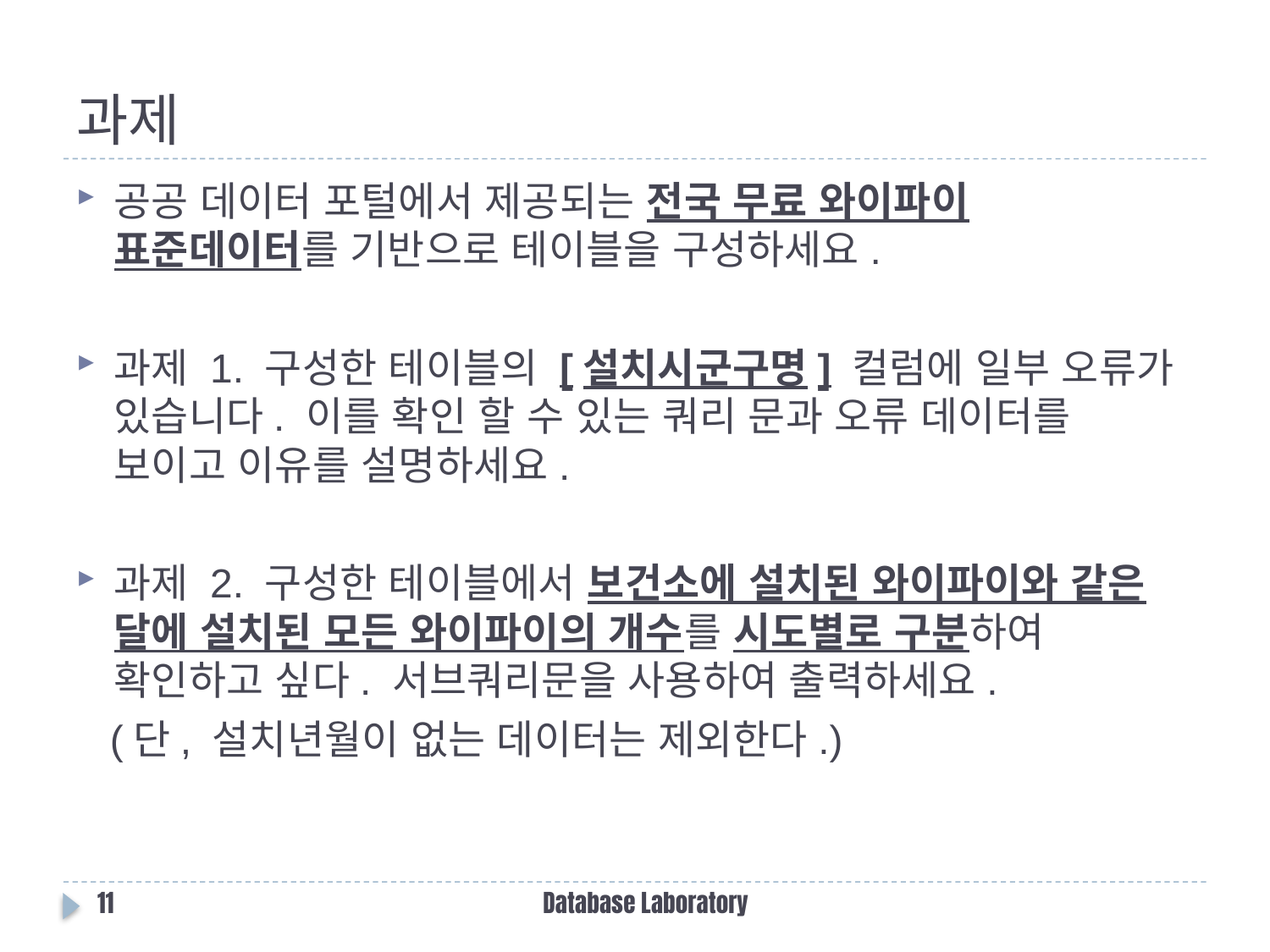

# 과제
공공 데이터 포털에서 제공되는 전국 무료 와이파이 표준데이터를 기반으로 테이블을 구성하세요.

과제 1. 구성한 테이블의 [설치시군구명] 컬럼에 일부 오류가 있습니다. 이를 확인 할 수 있는 쿼리 문과 오류 데이터를 보이고 이유를 설명하세요.

과제 2. 구성한 테이블에서 보건소에 설치된 와이파이와 같은 달에 설치된 모든 와이파이의 개수를 시도별로 구분하여 확인하고 싶다. 서브쿼리문을 사용하여 출력하세요.
   (단, 설치년월이 없는 데이터는 제외한다.)
11
Database Laboratory